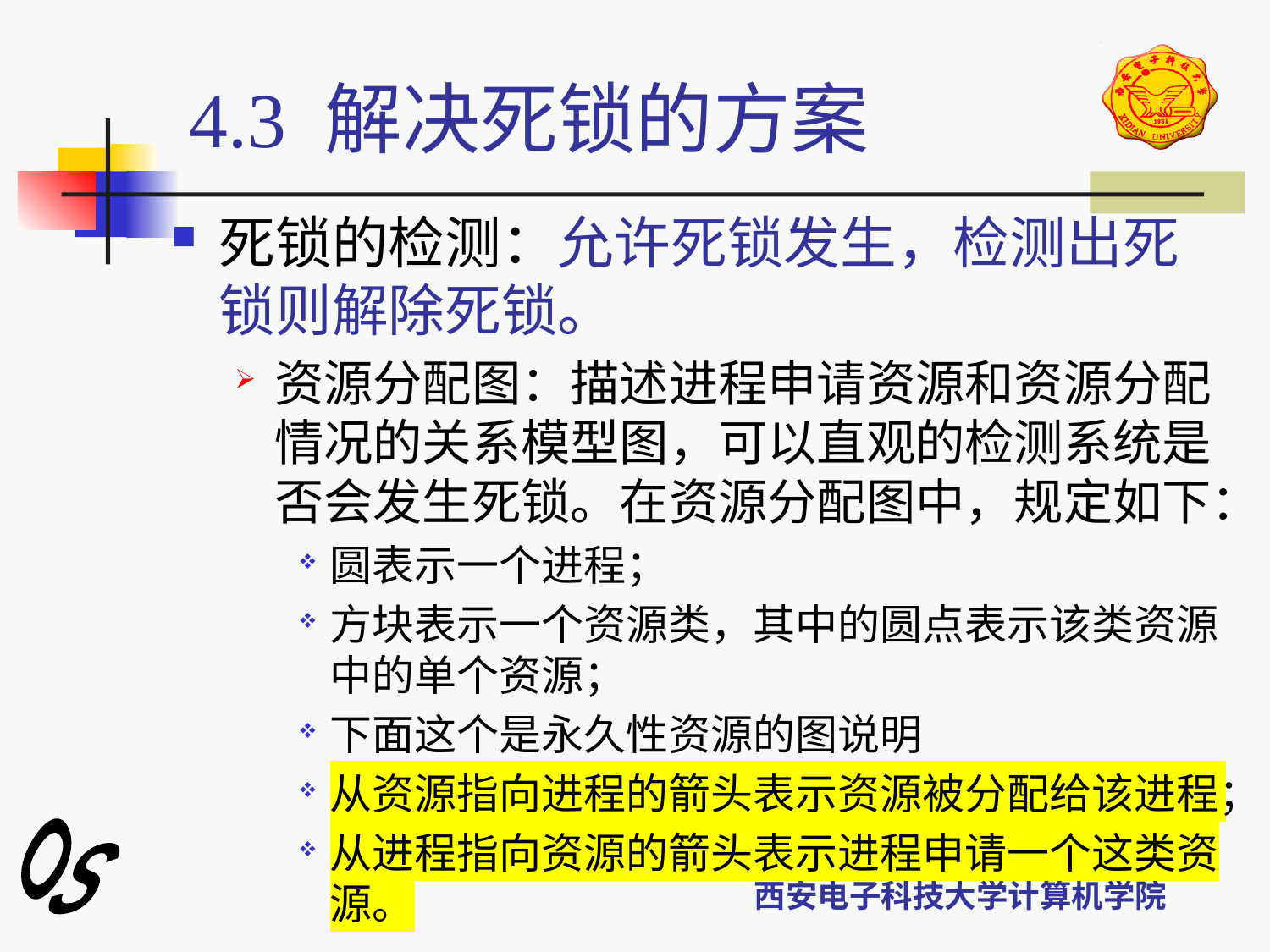

# 4.3 解决死锁的方案
死锁的检测：允许死锁发生，检测出死锁则解除死锁。
资源分配图：描述进程申请资源和资源分配情况的关系模型图，可以直观的检测系统是否会发生死锁。在资源分配图中，规定如下：
圆表示一个进程；
方块表示一个资源类，其中的圆点表示该类资源中的单个资源；
下面这个是永久性资源的图说明
从资源指向进程的箭头表示资源被分配给该进程；
从进程指向资源的箭头表示进程申请一个这类资源。
28